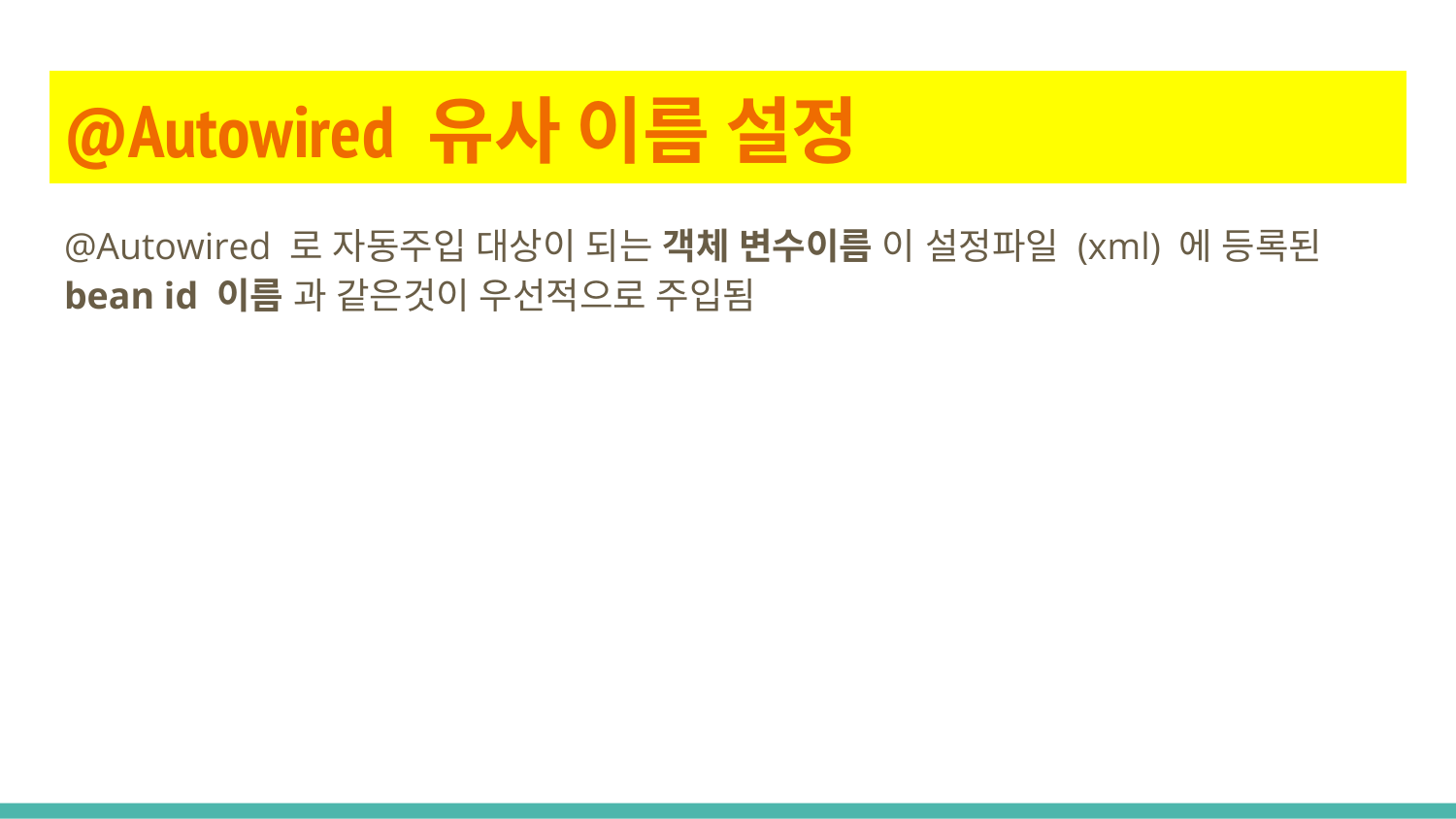

# @Autowired 유사 이름 설정
@Autowired 로 자동주입 대상이 되는 객체 변수이름 이 설정파일 (xml) 에 등록된 bean id 이름 과 같은것이 우선적으로 주입됨